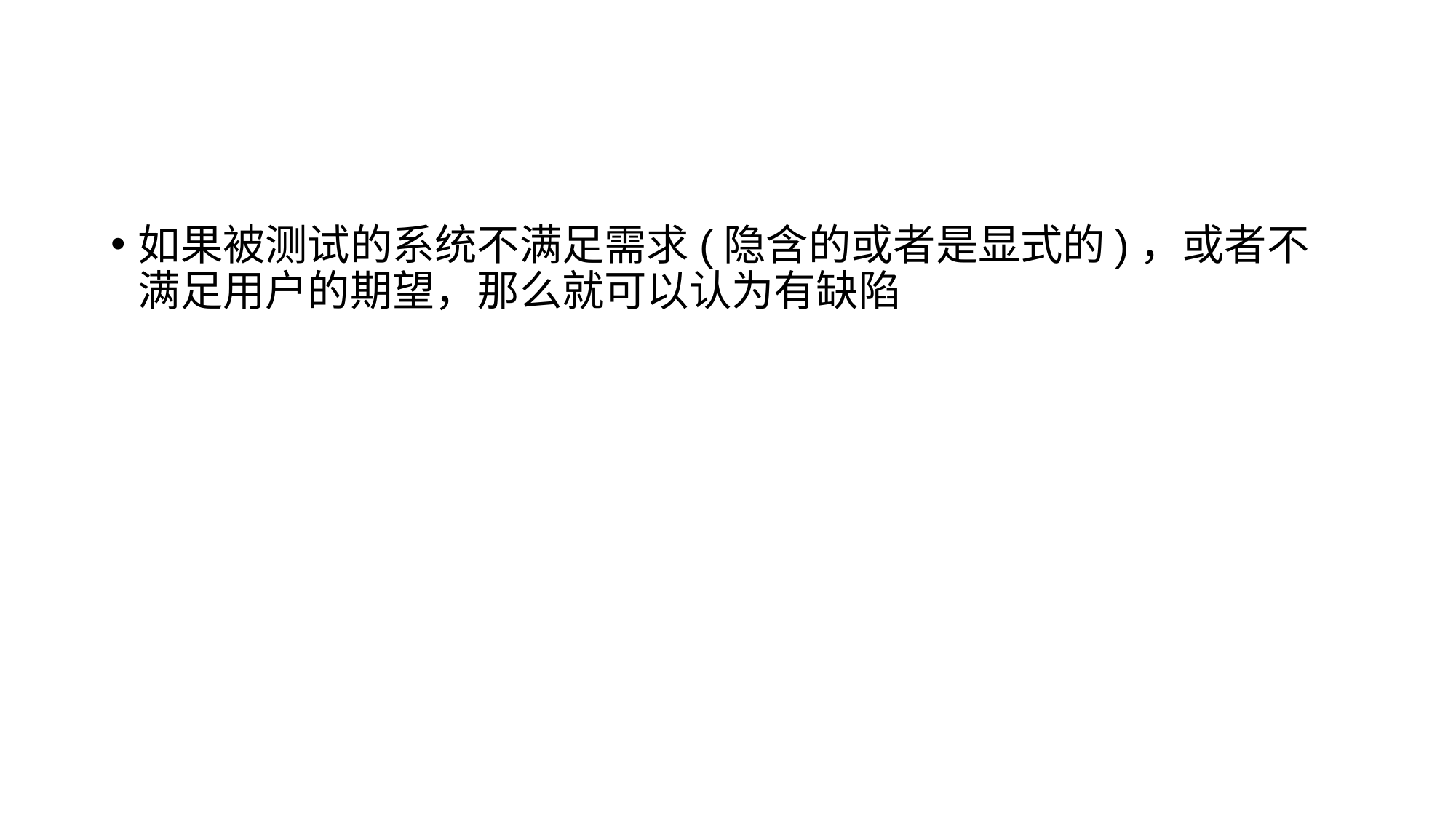

#
如果被测试的系统不满足需求(隐含的或者是显式的)，或者不满足用户的期望，那么就可以认为有缺陷